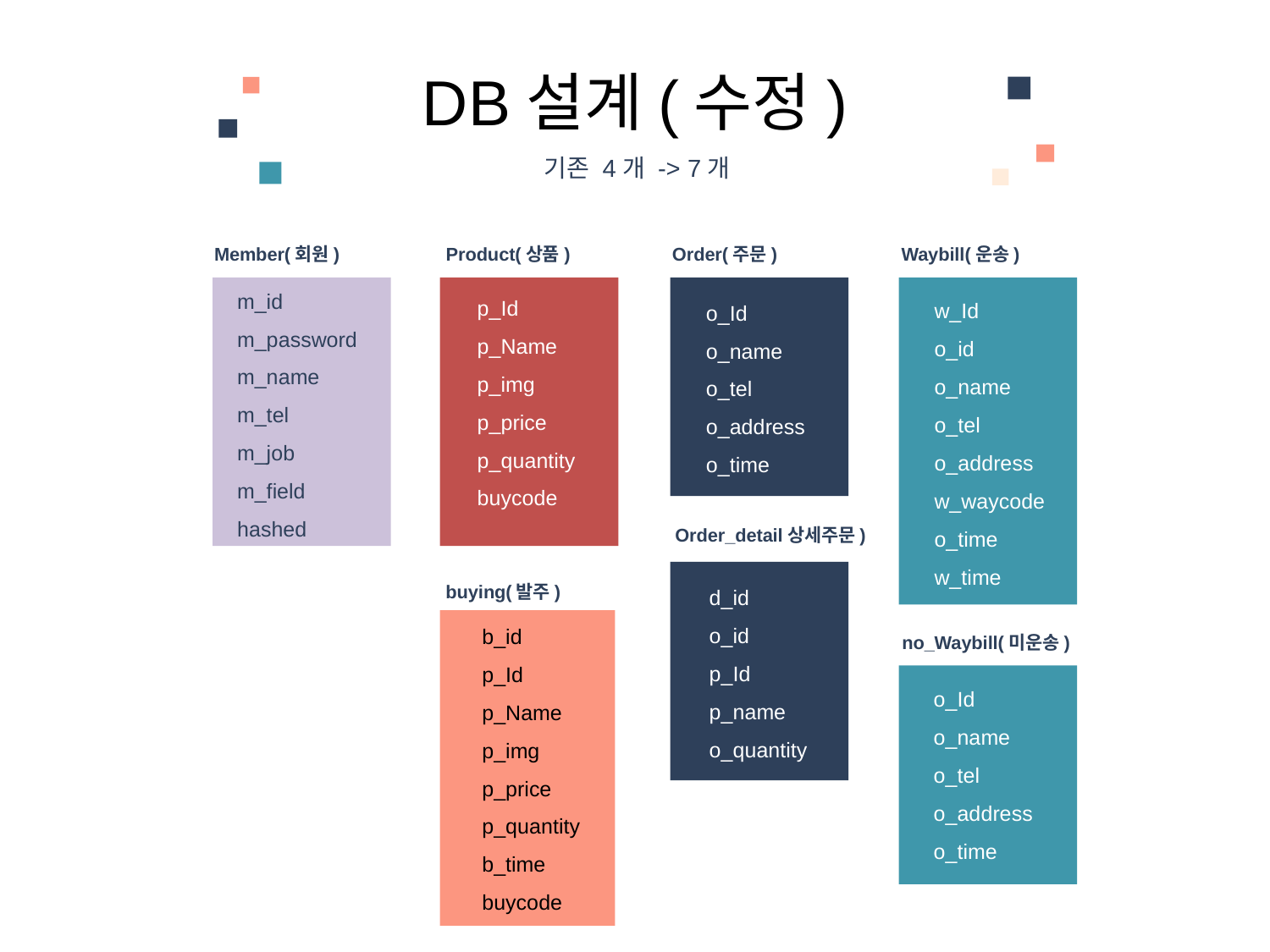

DB설계(수정)

기존 4개 -> 7개

Member(회원)
Product(상품)
Order(주문)
Waybill(운송)
m_id
m_password
m_name
m_tel
m_job
m_field
hashed
p_Id
p_Name
p_img
p_price
p_quantity
buycode

w_Id
o_id
o_name
o_tel
o_address
w_waycode
o_time
w_time
o_Id
o_name
o_tel
o_address
o_time
Order_detail상세주문)

d_id
o_id
p_Id
p_name
o_quantity
buying(발주)
b_id
p_Id
p_Name
p_img
p_price
p_quantity
b_time
buycode

no_Waybill(미운송)

o_Id
o_name
o_tel
o_address
o_time